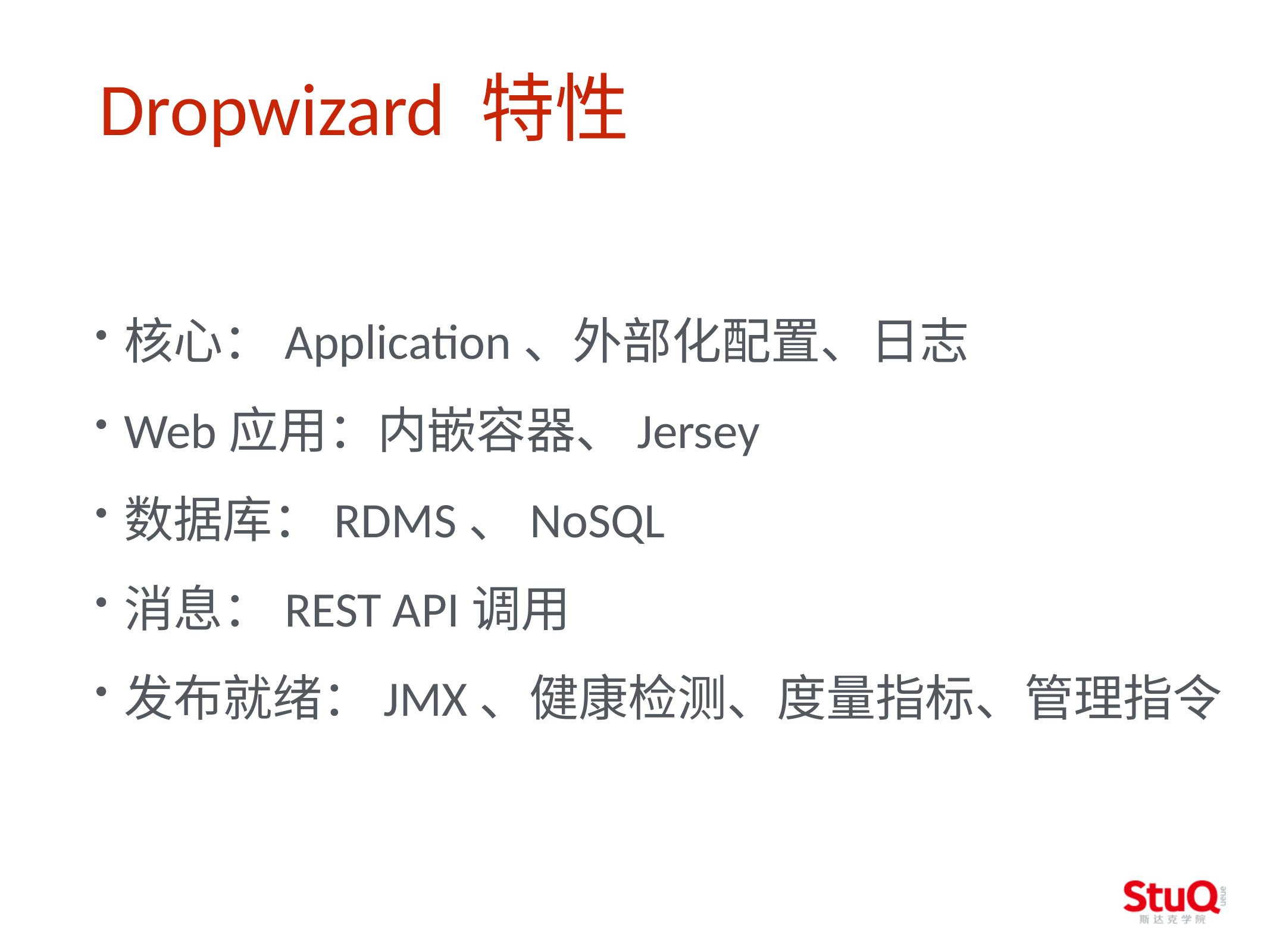

Dropwizard 特性
核心：Application、外部化配置、日志
Web应用：内嵌容器、Jersey
数据库：RDMS、NoSQL
消息：REST API调用
发布就绪：JMX、健康检测、度量指标、管理指令